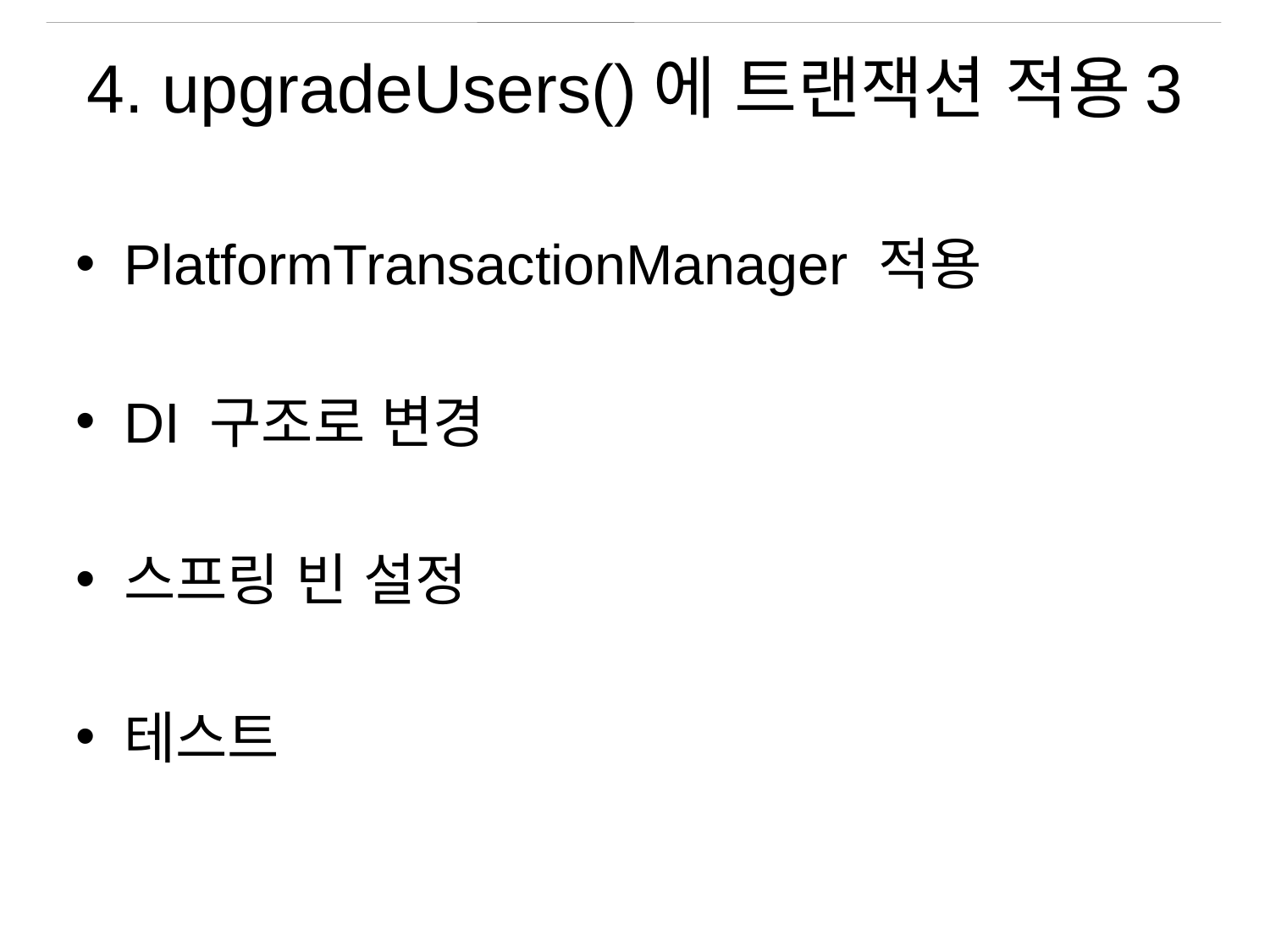

# 4. upgradeUsers()에 트랜잭션 적용3
PlatformTransactionManager 적용

DI 구조로 변경

스프링 빈 설정

테스트